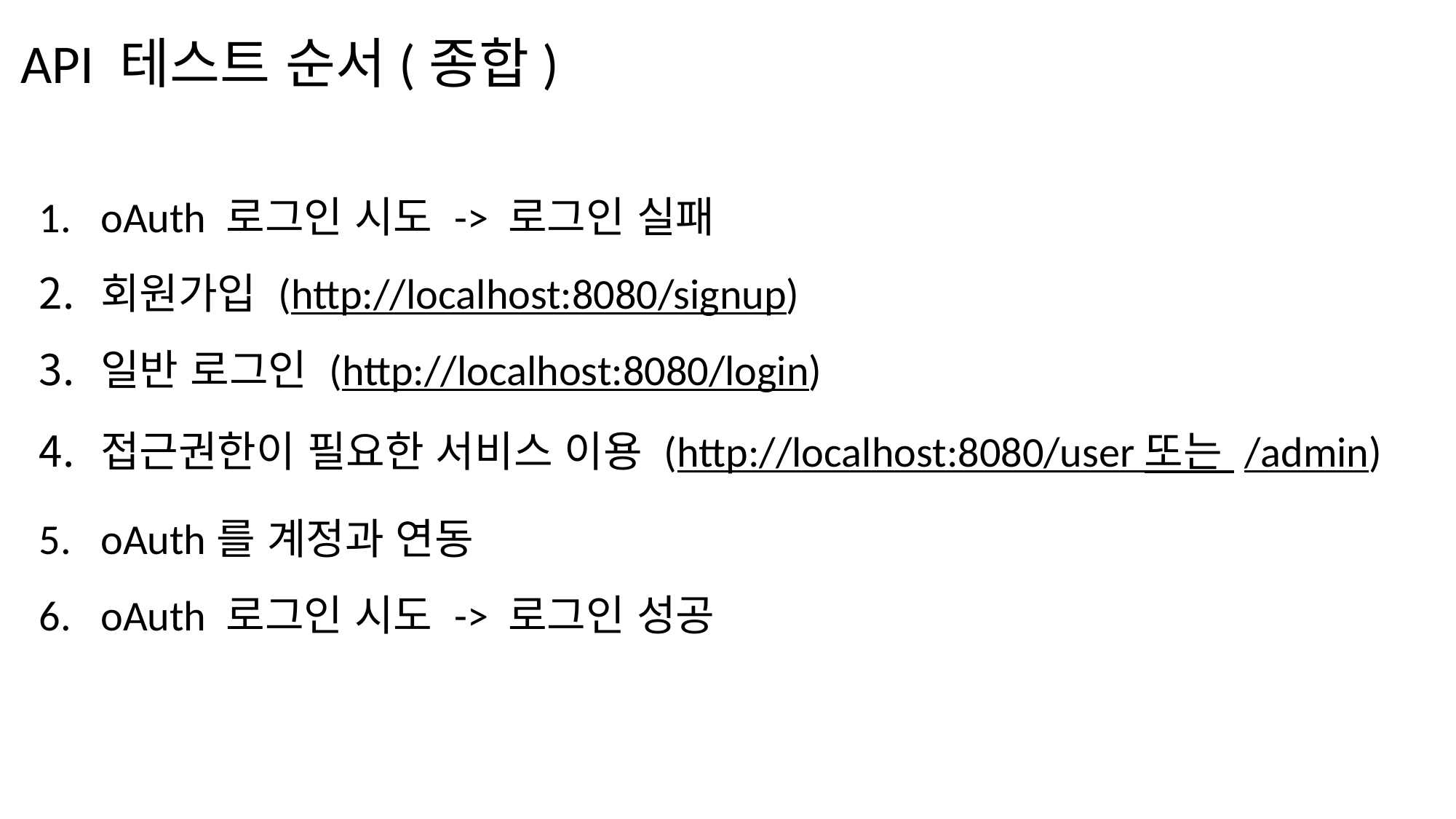

API 테스트 순서(종합)
oAuth 로그인 시도 -> 로그인 실패
회원가입 (http://localhost:8080/signup)
일반 로그인 (http://localhost:8080/login)
접근권한이 필요한 서비스 이용 (http://localhost:8080/user 또는 /admin)
oAuth를 계정과 연동
oAuth 로그인 시도 -> 로그인 성공